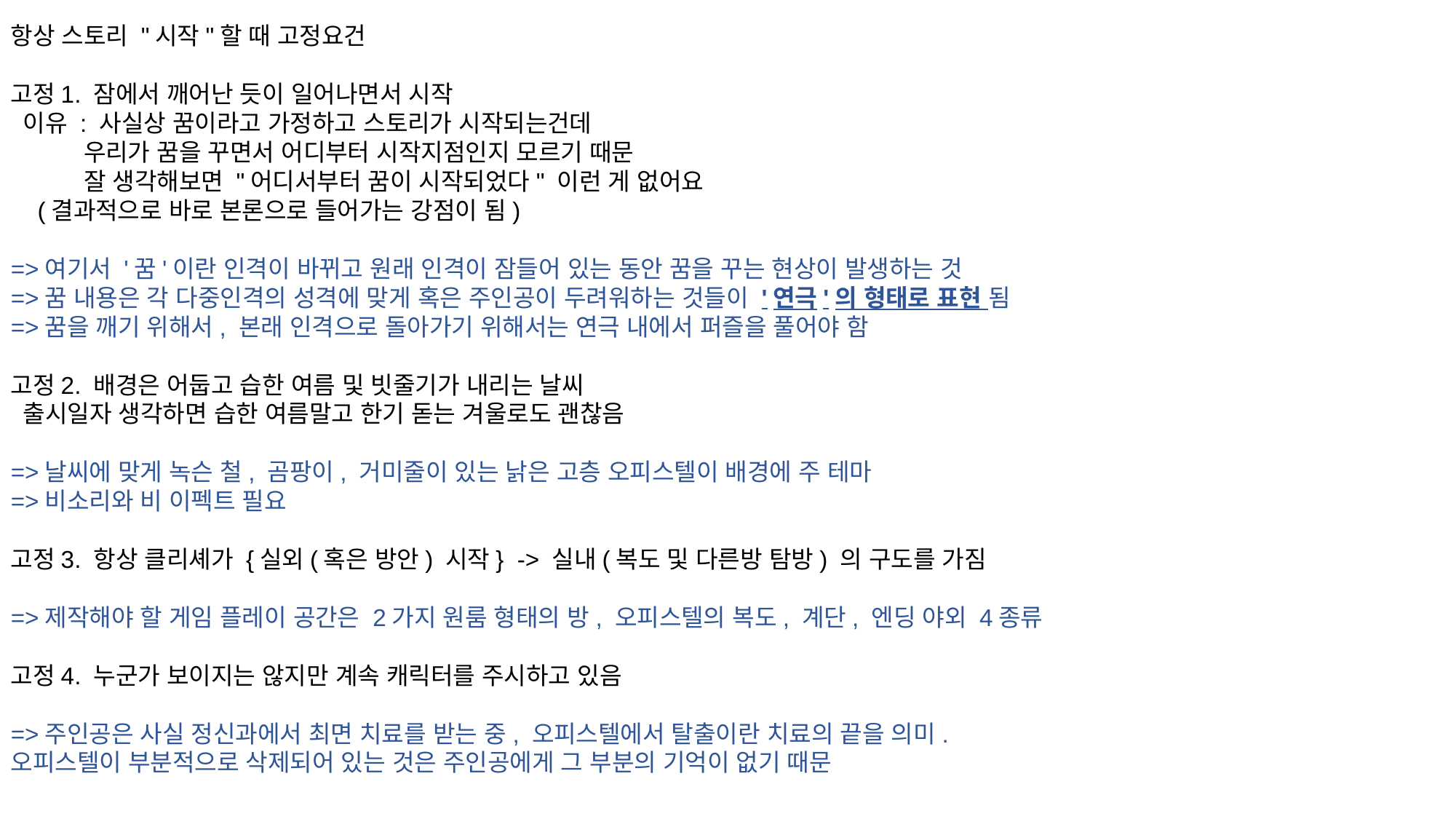

항상 스토리 "시작"할 때 고정요건

고정1. 잠에서 깨어난 듯이 일어나면서 시작
 이유 : 사실상 꿈이라고 가정하고 스토리가 시작되는건데
          우리가 꿈을 꾸면서 어디부터 시작지점인지 모르기 때문
          잘 생각해보면 "어디서부터 꿈이 시작되었다" 이런 게 없어요
    (결과적으로 바로 본론으로 들어가는 강점이 됨)

=>여기서 '꿈'이란 인격이 바뀌고 원래 인격이 잠들어 있는 동안 꿈을 꾸는 현상이 발생하는 것
=>꿈 내용은 각 다중인격의 성격에 맞게 혹은 주인공이 두려워하는 것들이 '연극'의 형태로 표현 됨
=>꿈을 깨기 위해서, 본래 인격으로 돌아가기 위해서는 연극 내에서 퍼즐을 풀어야 함

고정2. 배경은 어둡고 습한 여름 및 빗줄기가 내리는 날씨
 출시일자 생각하면 습한 여름말고 한기 돋는 겨울로도 괜찮음

=>날씨에 맞게 녹슨 철, 곰팡이, 거미줄이 있는 낡은 고층 오피스텔이 배경에 주 테마
=>비소리와 비 이펙트 필요

고정3. 항상 클리셰가 {실외(혹은 방안) 시작}  -> 실내(복도 및 다른방 탐방) 의 구도를 가짐

=>제작해야 할 게임 플레이 공간은 2가지 원룸 형태의 방, 오피스텔의 복도, 계단, 엔딩 야외 4종류

고정4. 누군가 보이지는 않지만 계속 캐릭터를 주시하고 있음

=>주인공은 사실 정신과에서 최면 치료를 받는 중, 오피스텔에서 탈출이란 치료의 끝을 의미.
오피스텔이 부분적으로 삭제되어 있는 것은 주인공에게 그 부분의 기억이 없기 때문